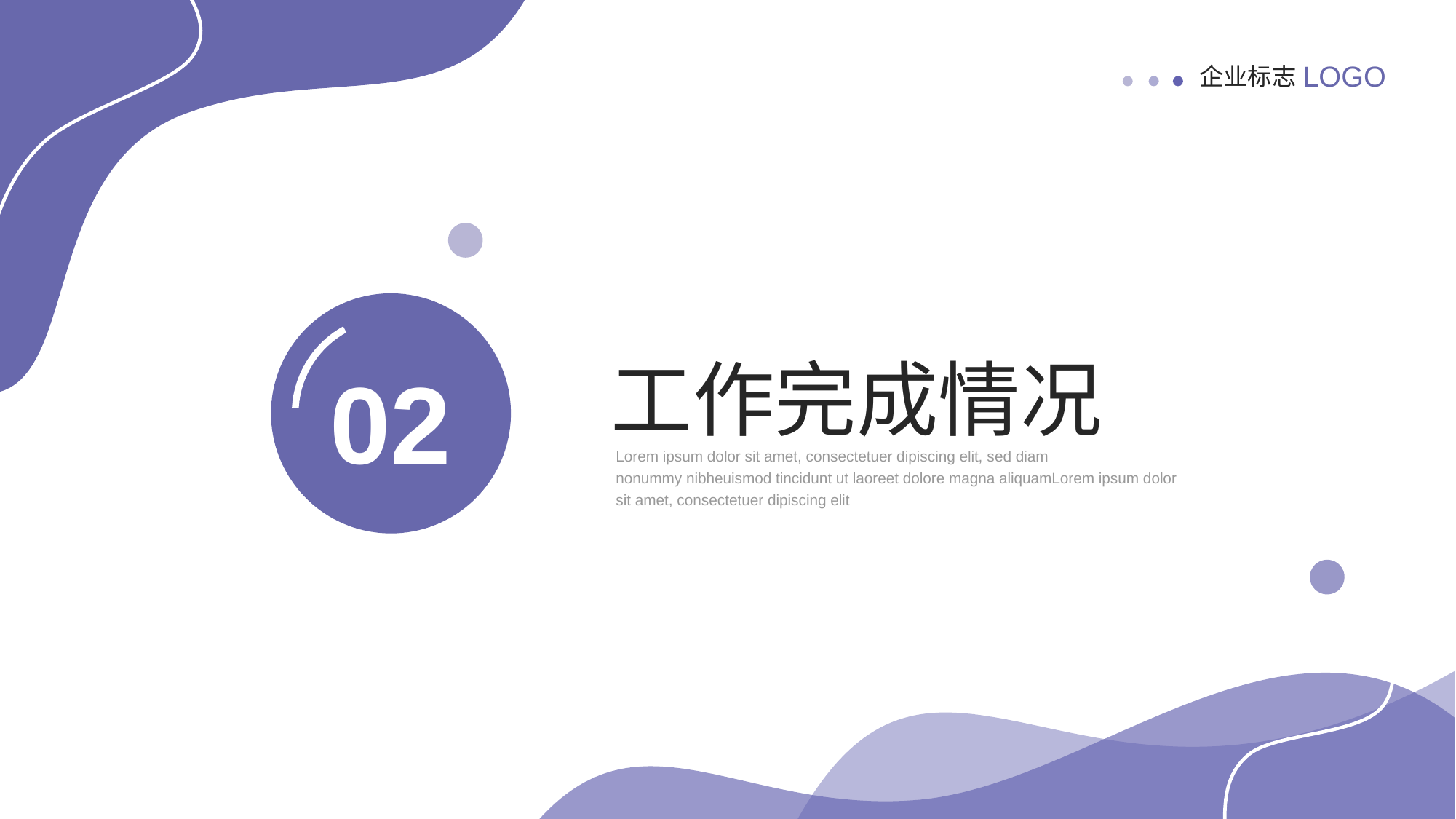

LOGO
企业标志

02
工作完成情况
Lorem ipsum dolor sit amet, consectetuer dipiscing elit, sed diam
nonummy nibheuismod tincidunt ut laoreet dolore magna aliquamLorem ipsum dolor
sit amet, consectetuer dipiscing elit